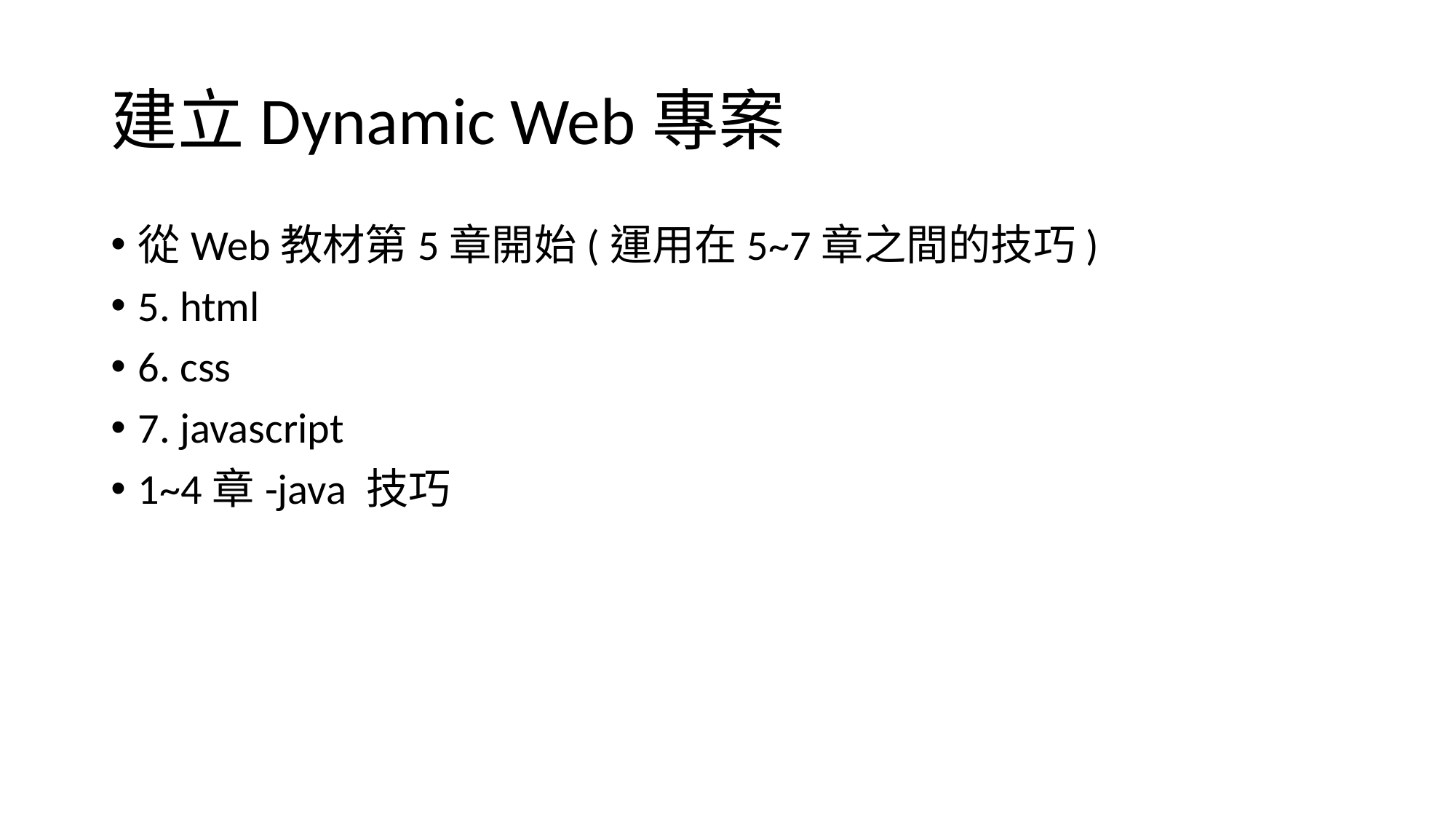

# 建立Dynamic Web專案
從Web教材第5章開始(運用在5~7章之間的技巧)
5. html
6. css
7. javascript
1~4章-java 技巧